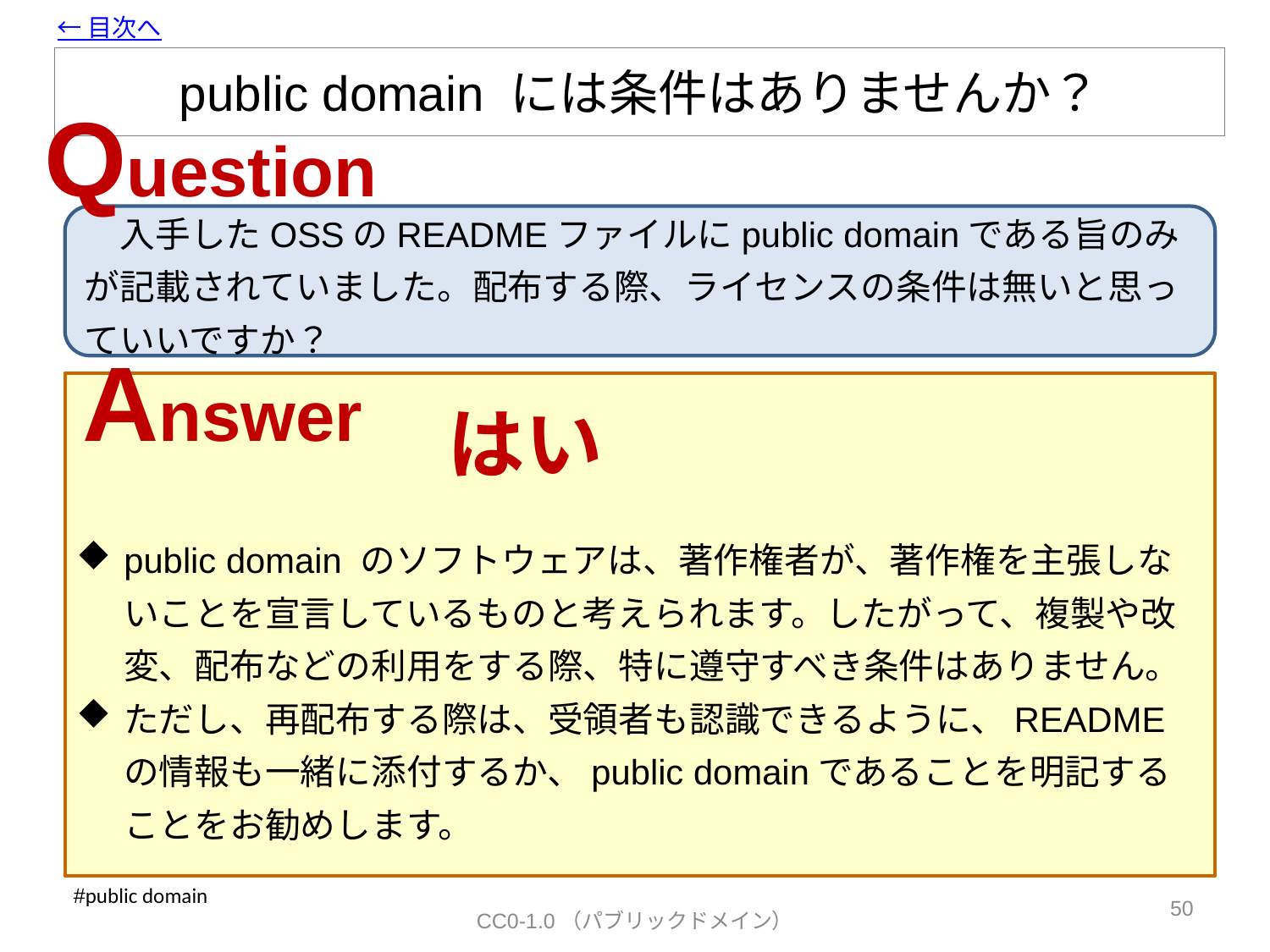

← 目次へ
# public domain には条件はありませんか？
Question
　入手したOSSのREADMEファイルにpublic domainである旨のみが記載されていました。配布する際、ライセンスの条件は無いと思っていいですか？
Answer

はい
public domain のソフトウェアは、著作権者が、著作権を主張しないことを宣言しているものと考えられます。したがって、複製や改変、配布などの利用をする際、特に遵守すべき条件はありません。
ただし、再配布する際は、受領者も認識できるように、READMEの情報も一緒に添付するか、public domainであることを明記することをお勧めします。

#public domain
50
CC0-1.0（パブリックドメイン）